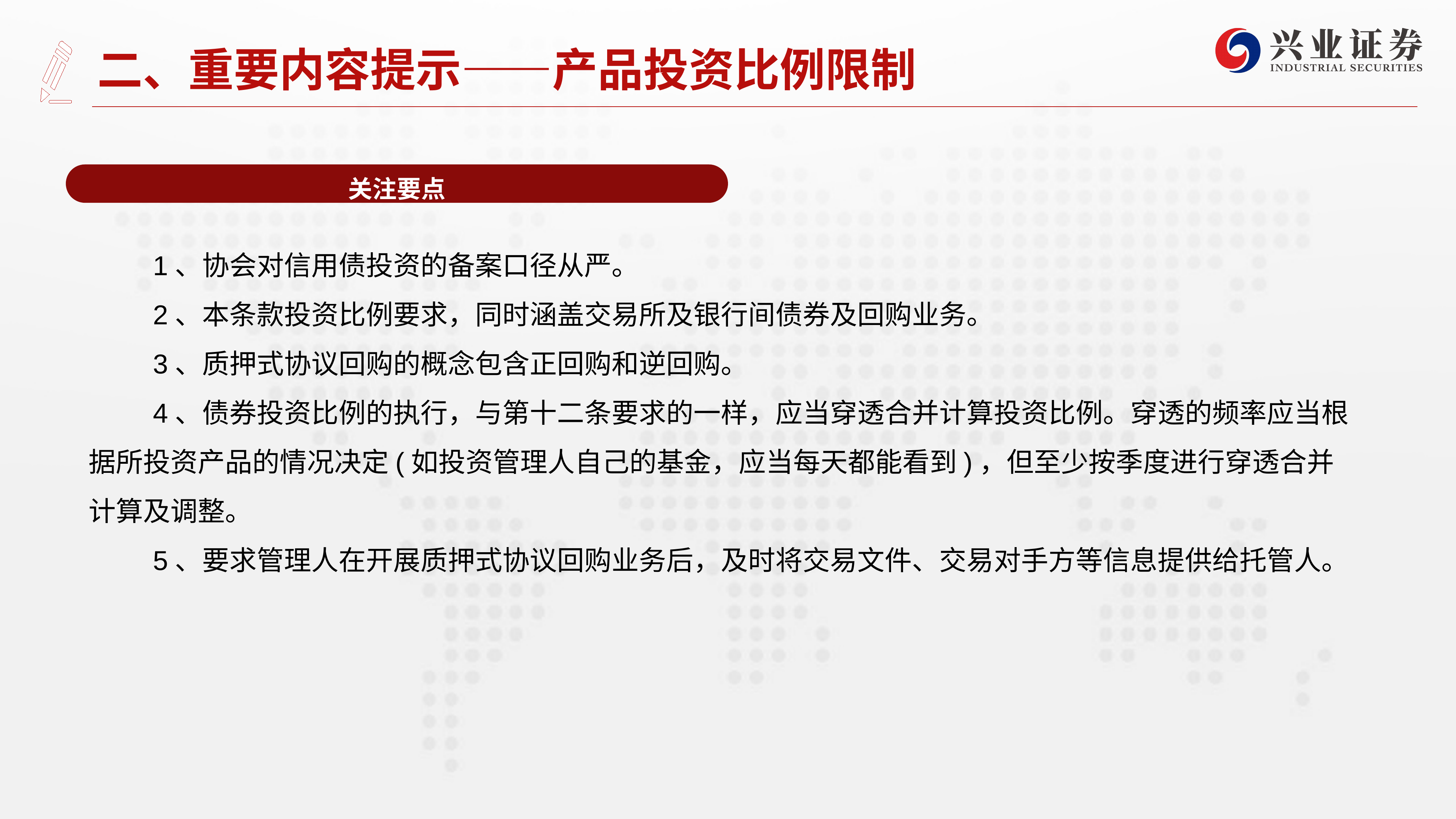

# 二、重要内容提示——产品投资比例限制
关注要点
1、协会对信用债投资的备案口径从严。
2、本条款投资比例要求，同时涵盖交易所及银行间债券及回购业务。
3、质押式协议回购的概念包含正回购和逆回购。
4、债券投资比例的执行，与第十二条要求的一样，应当穿透合并计算投资比例。穿透的频率应当根据所投资产品的情况决定(如投资管理人自己的基金，应当每天都能看到)，但至少按季度进行穿透合并计算及调整。
5、要求管理人在开展质押式协议回购业务后，及时将交易文件、交易对手方等信息提供给托管人。